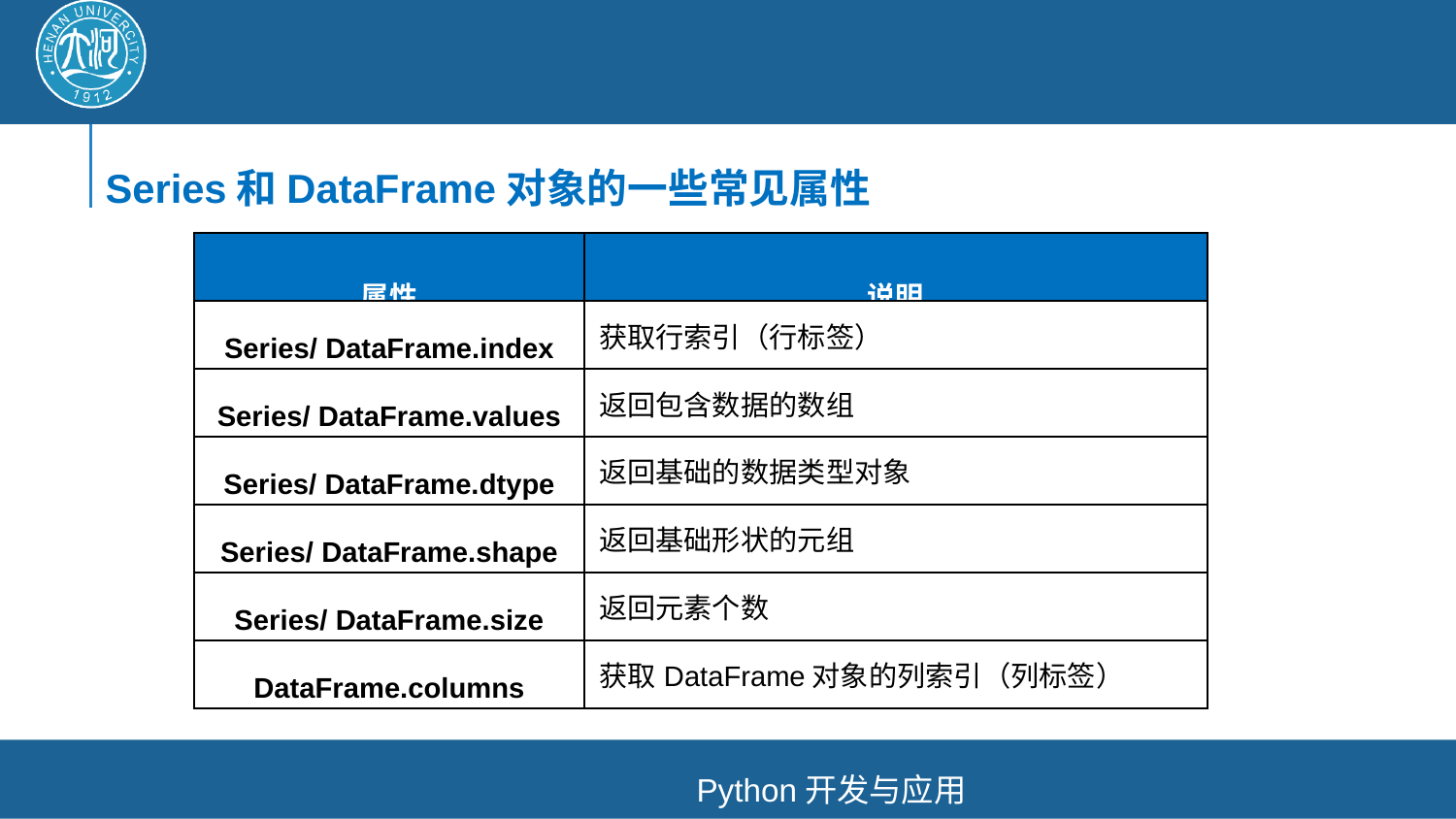

#
Series和DataFrame对象的一些常见属性
| 属性 | 说明 |
| --- | --- |
| Series/ DataFrame.index | 获取行索引（行标签） |
| Series/ DataFrame.values | 返回包含数据的数组 |
| Series/ DataFrame.dtype | 返回基础的数据类型对象 |
| Series/ DataFrame.shape | 返回基础形状的元组 |
| Series/ DataFrame.size | 返回元素个数 |
| DataFrame.columns | 获取DataFrame对象的列索引（列标签） |

Python开发与应用
18